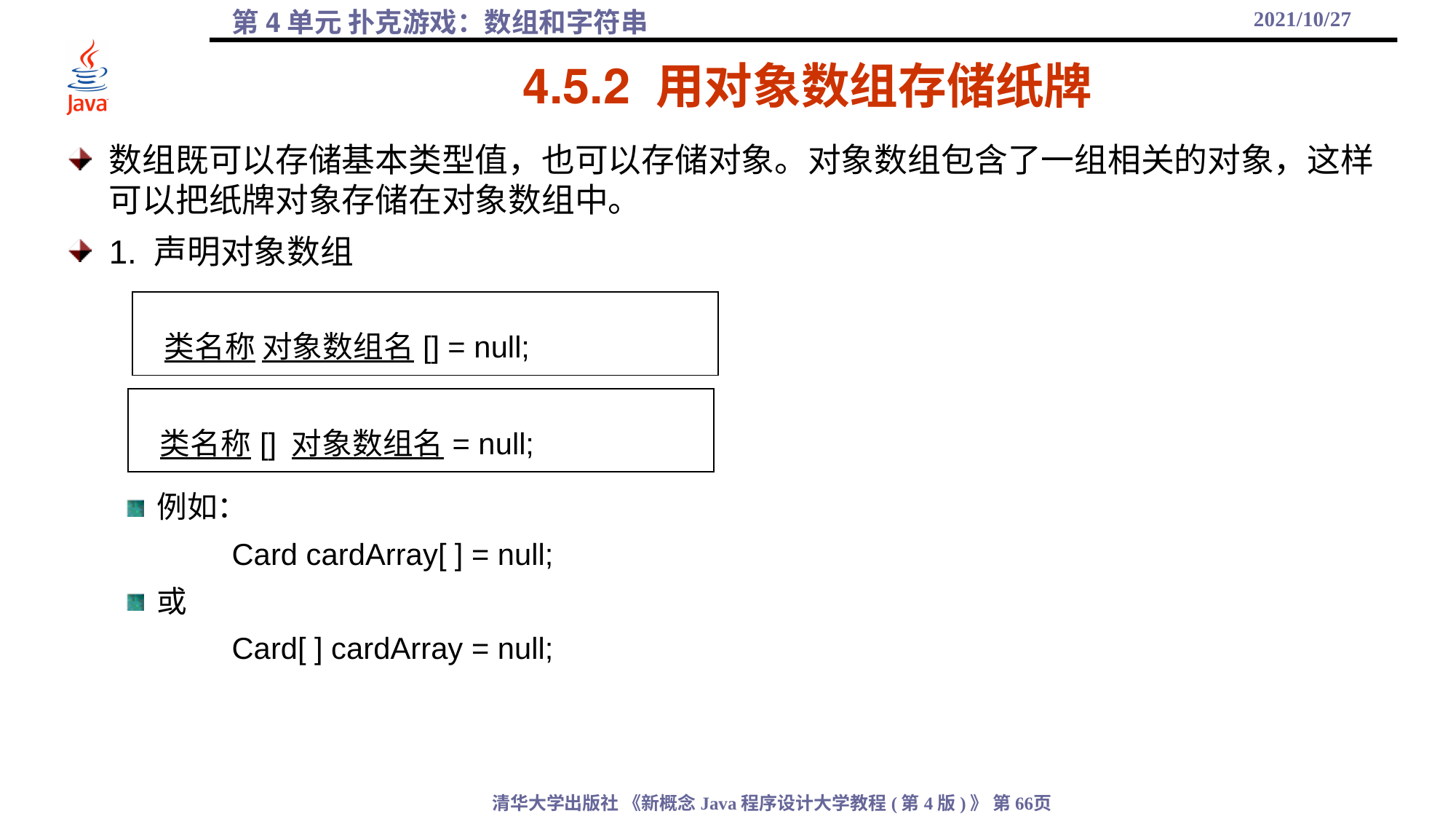

2021/10/27
# 4.5.2 用对象数组存储纸牌
数组既可以存储基本类型值，也可以存储对象。对象数组包含了一组相关的对象，这样可以把纸牌对象存储在对象数组中。
1. 声明对象数组

例如：
	Card cardArray[ ] = null;
或
	Card[ ] cardArray = null;

| 类名称 对象数组名[] = null; |
| --- |
| 类名称[] 对象数组名= null; |
| --- |